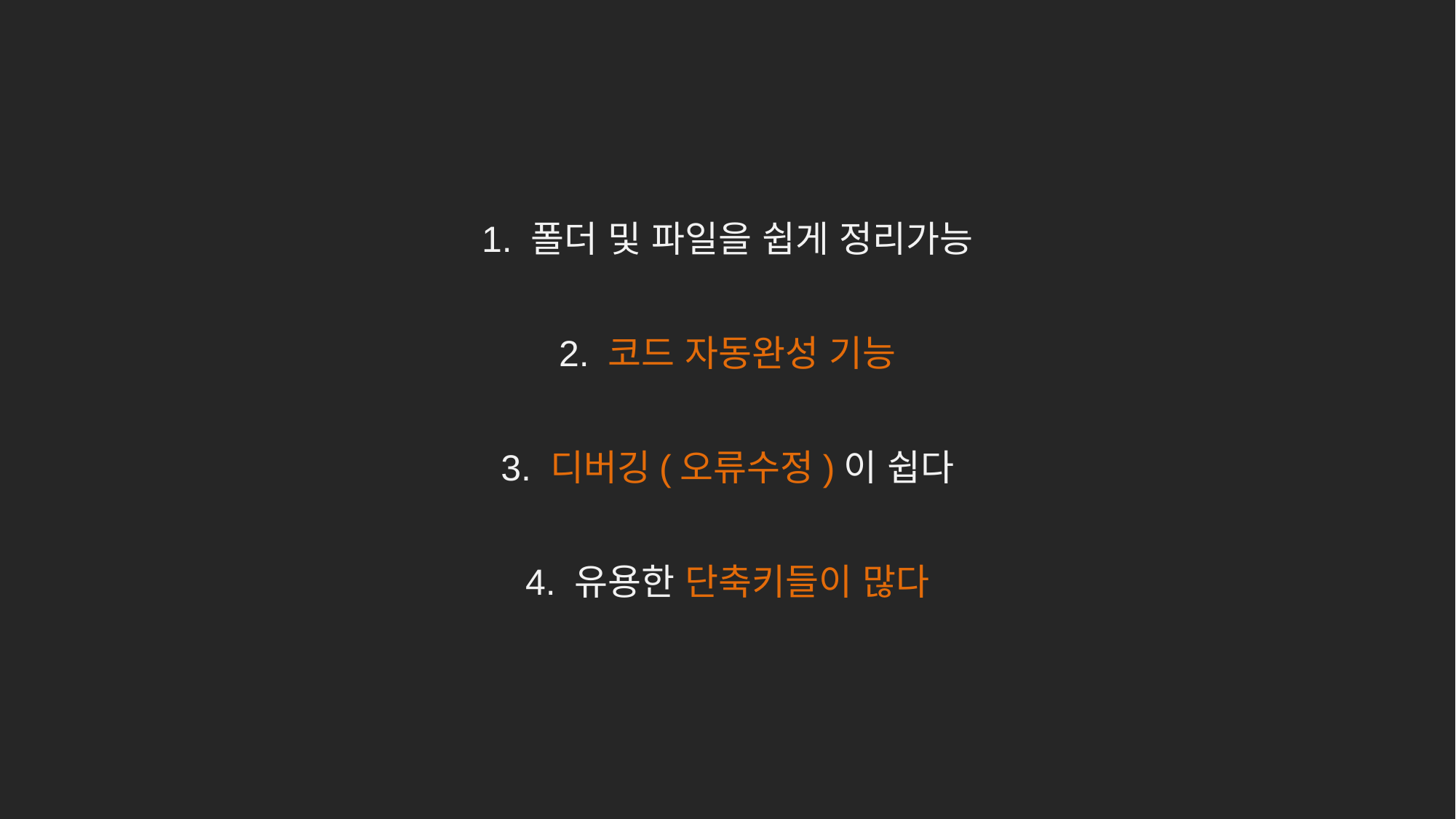

1. 폴더 및 파일을 쉽게 정리가능
2. 코드 자동완성 기능
3. 디버깅(오류수정)이 쉽다
4. 유용한 단축키들이 많다